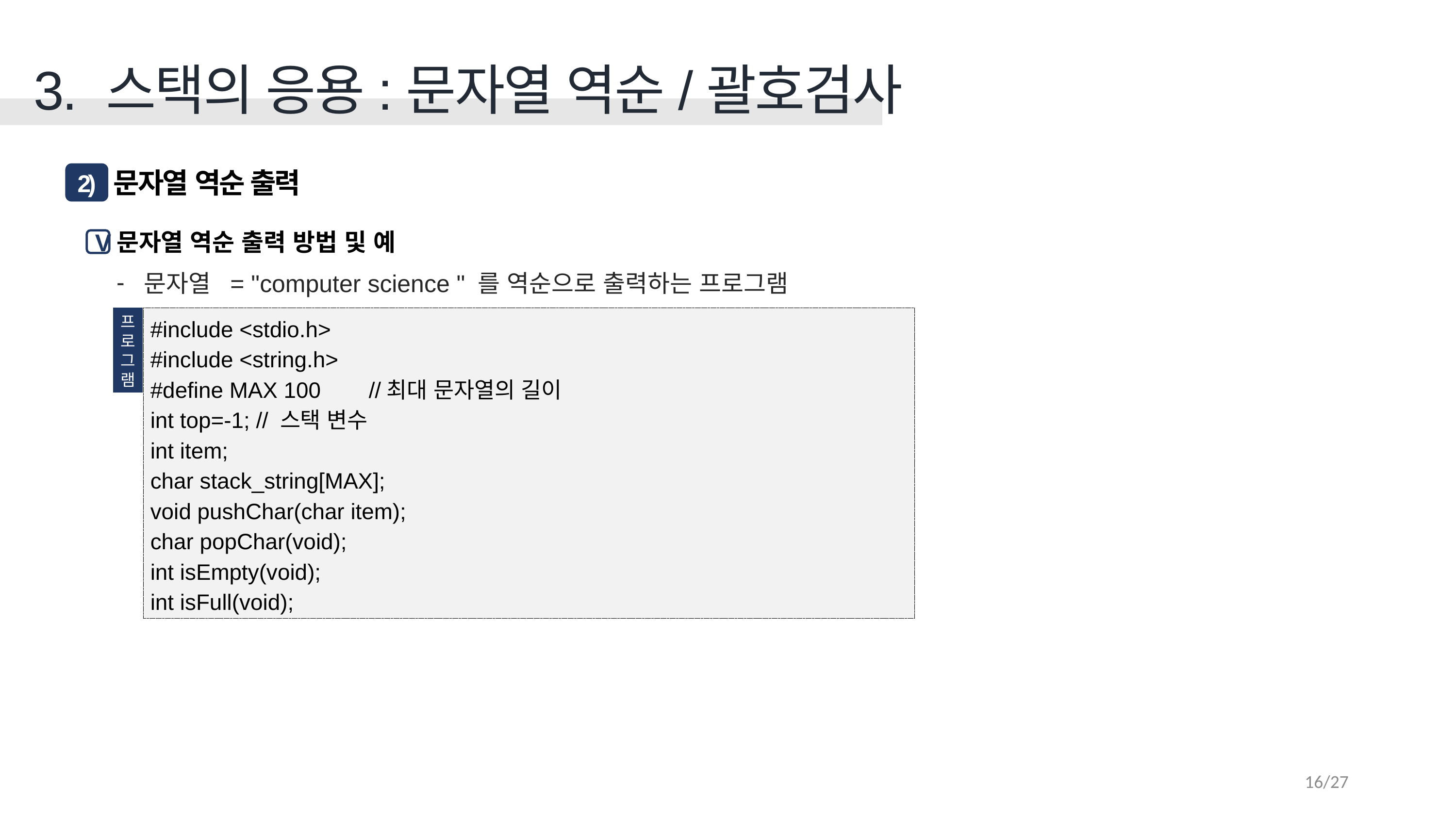

3. 스택의 응용:문자열 역순/괄호검사

문자열 역순 출력
2)
문자열 역순 출력 방법 및 예

문자열  = "computer science " 를 역순으로 출력하는 프로그램

V
프
로
그
램
#include <stdio.h>
#include <string.h>
#define MAX 100	//최대 문자열의 길이
int top=-1; // 스택 변수
int item;
char stack_string[MAX];
void pushChar(char item);
char popChar(void);
int isEmpty(void);
int isFull(void);
16/27